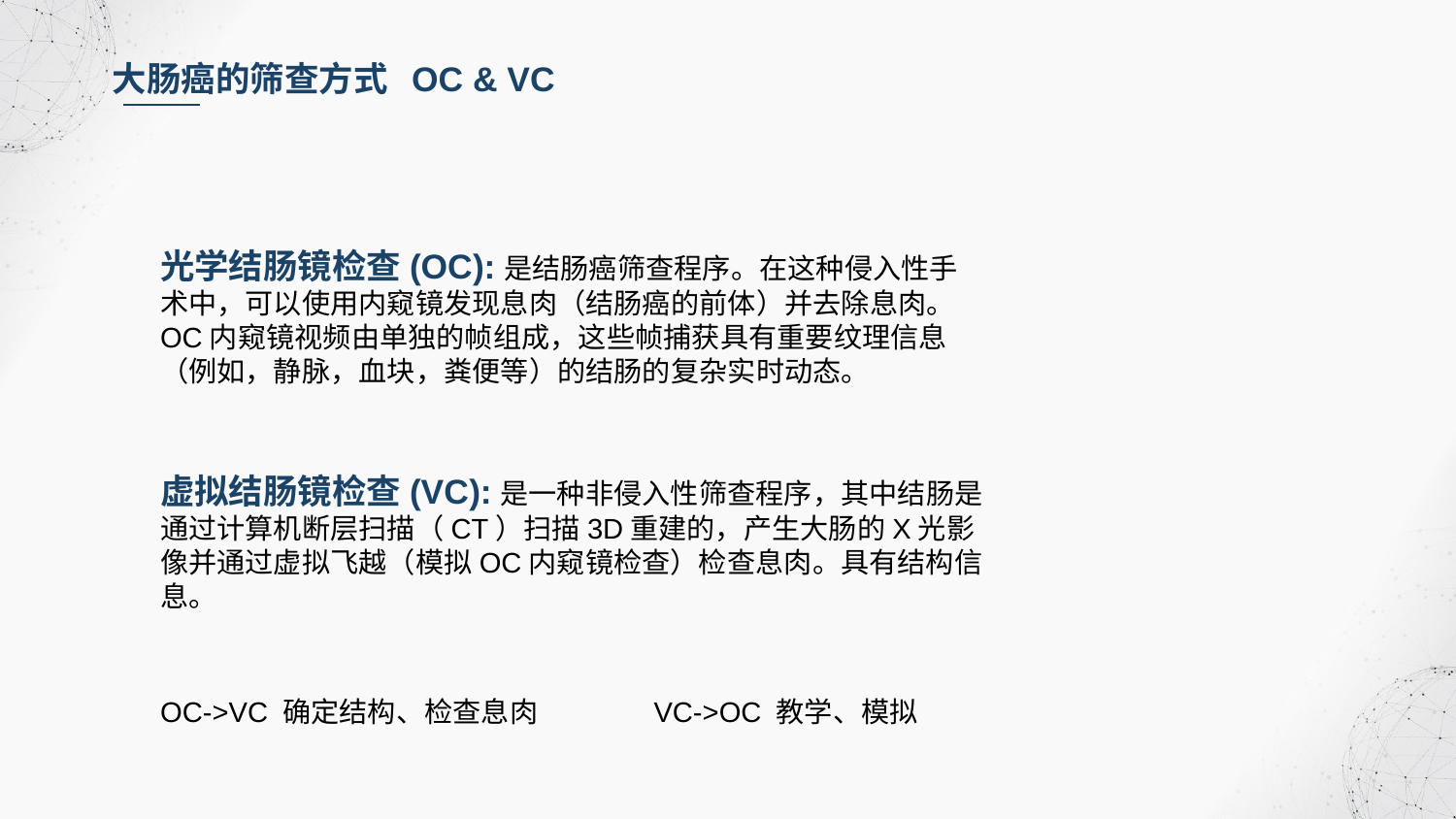

大肠癌的筛查方式  OC & VC
光学结肠镜检查(OC):是结肠癌筛查程序。在这种侵入性手术中，可以使用内窥镜发现息肉（结肠癌的前体）并去除息肉。OC内窥镜视频由单独的帧组成，这些帧捕获具有重要纹理信息（例如，静脉，血块，粪便等）的结肠的复杂实时动态。
虚拟结肠镜检查(VC):是一种非侵入性筛查程序，其中结肠是通过计算机断层扫描（CT）扫描3D重建的，产生大肠的X光影像并通过虚拟飞越（模拟OC内窥镜检查）检查息肉。具有结构信息。
OC->VC 确定结构、检查息肉
VC->OC 教学、模拟